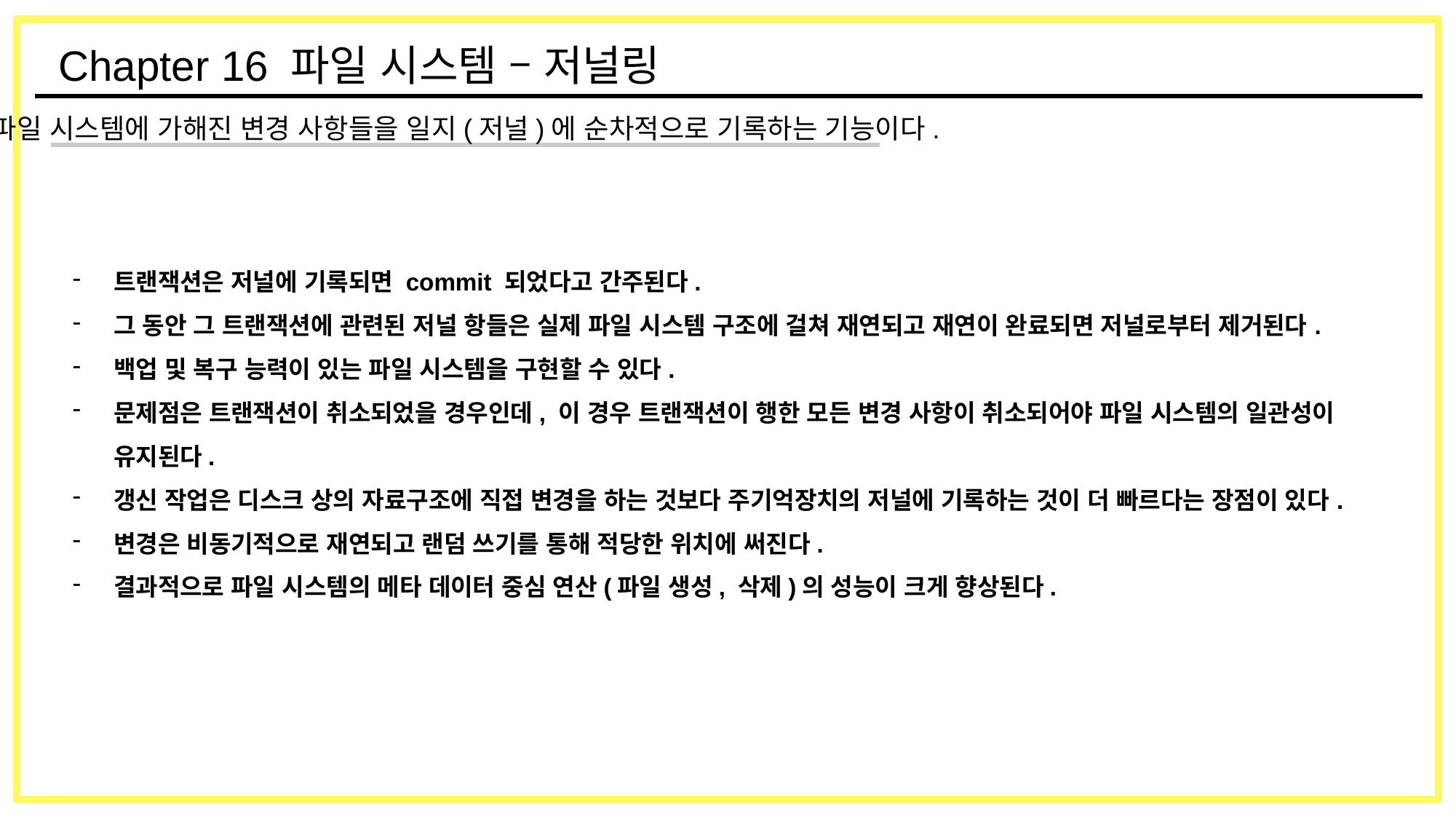

Chapter 16 파일 시스템 – 저널링
파일 시스템에 가해진 변경 사항들을 일지(저널)에 순차적으로 기록하는 기능이다.
트랜잭션은 저널에 기록되면 commit 되었다고 간주된다.
그 동안 그 트랜잭션에 관련된 저널 항들은 실제 파일 시스템 구조에 걸쳐 재연되고 재연이 완료되면 저널로부터 제거된다.
백업 및 복구 능력이 있는 파일 시스템을 구현할 수 있다.
문제점은 트랜잭션이 취소되었을 경우인데, 이 경우 트랜잭션이 행한 모든 변경 사항이 취소되어야 파일 시스템의 일관성이 유지된다.
갱신 작업은 디스크 상의 자료구조에 직접 변경을 하는 것보다 주기억장치의 저널에 기록하는 것이 더 빠르다는 장점이 있다.
변경은 비동기적으로 재연되고 랜덤 쓰기를 통해 적당한 위치에 써진다.
결과적으로 파일 시스템의 메타 데이터 중심 연산(파일 생성, 삭제)의 성능이 크게 향상된다.